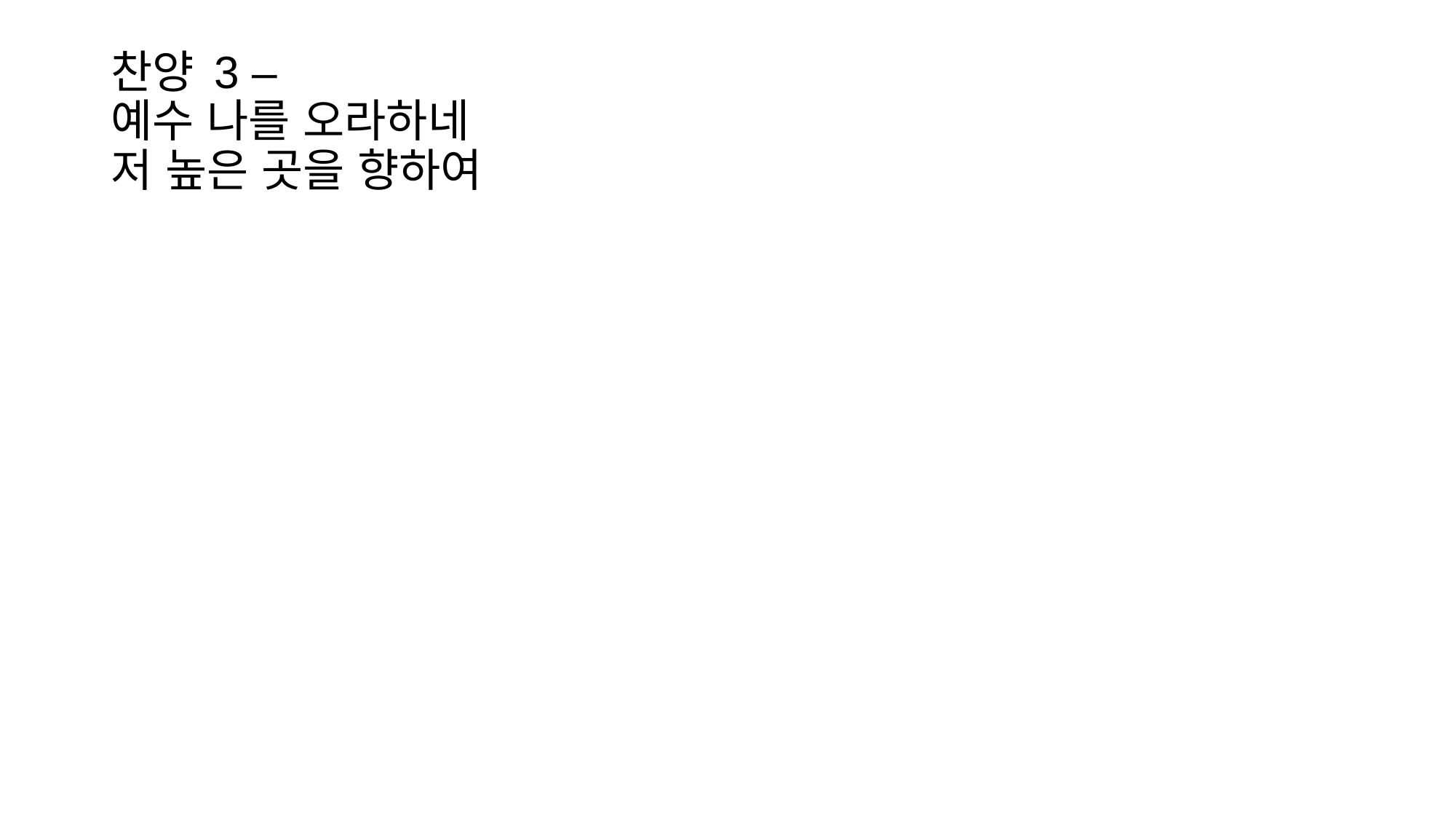

# 찬양 3 – 예수 나를 오라하네 저 높은 곳을 향하여